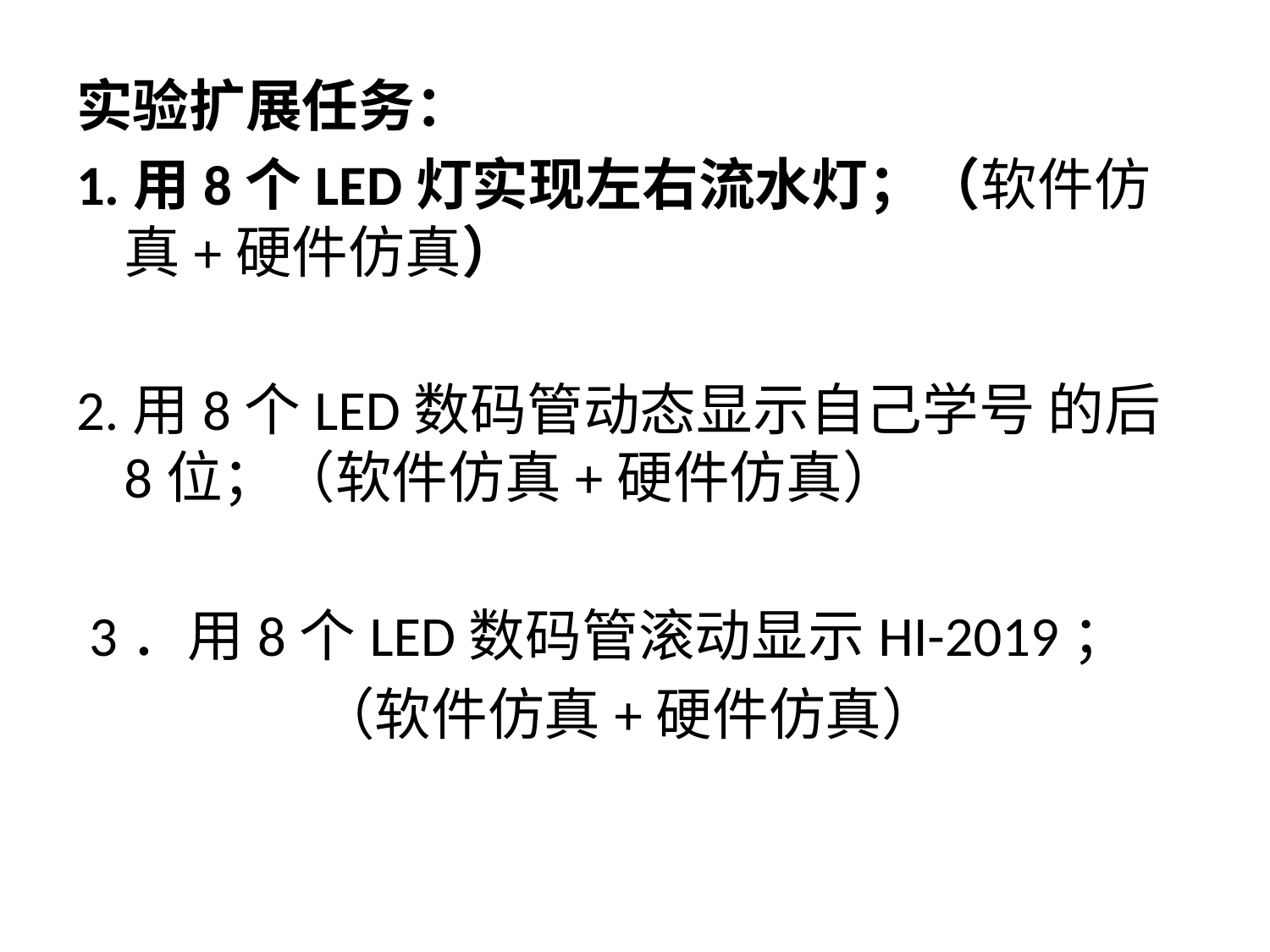

# 实验扩展任务：
1.用8个LED灯实现左右流水灯；（软件仿真+硬件仿真）

2.用8个LED数码管动态显示自己学号 的后8位；（软件仿真+硬件仿真）

 3．用8个LED数码管滚动显示HI-2019；
                  （软件仿真+硬件仿真）